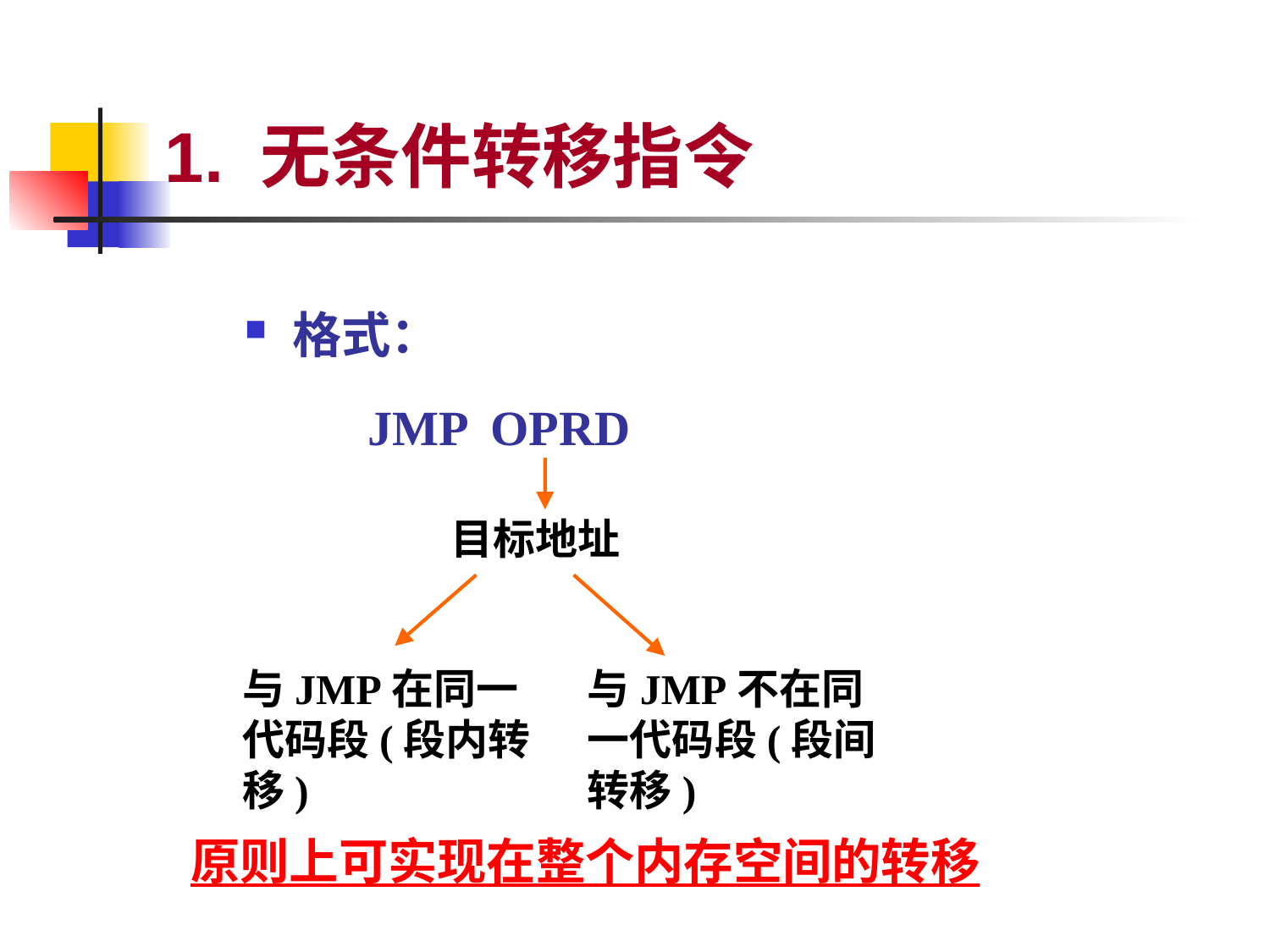

# 1. 无条件转移指令
格式：
          JMP  OPRD

目标地址

与JMP在同一代码段(段内转移)
与JMP不在同一代码段(段间转移)
原则上可实现在整个内存空间的转移
169